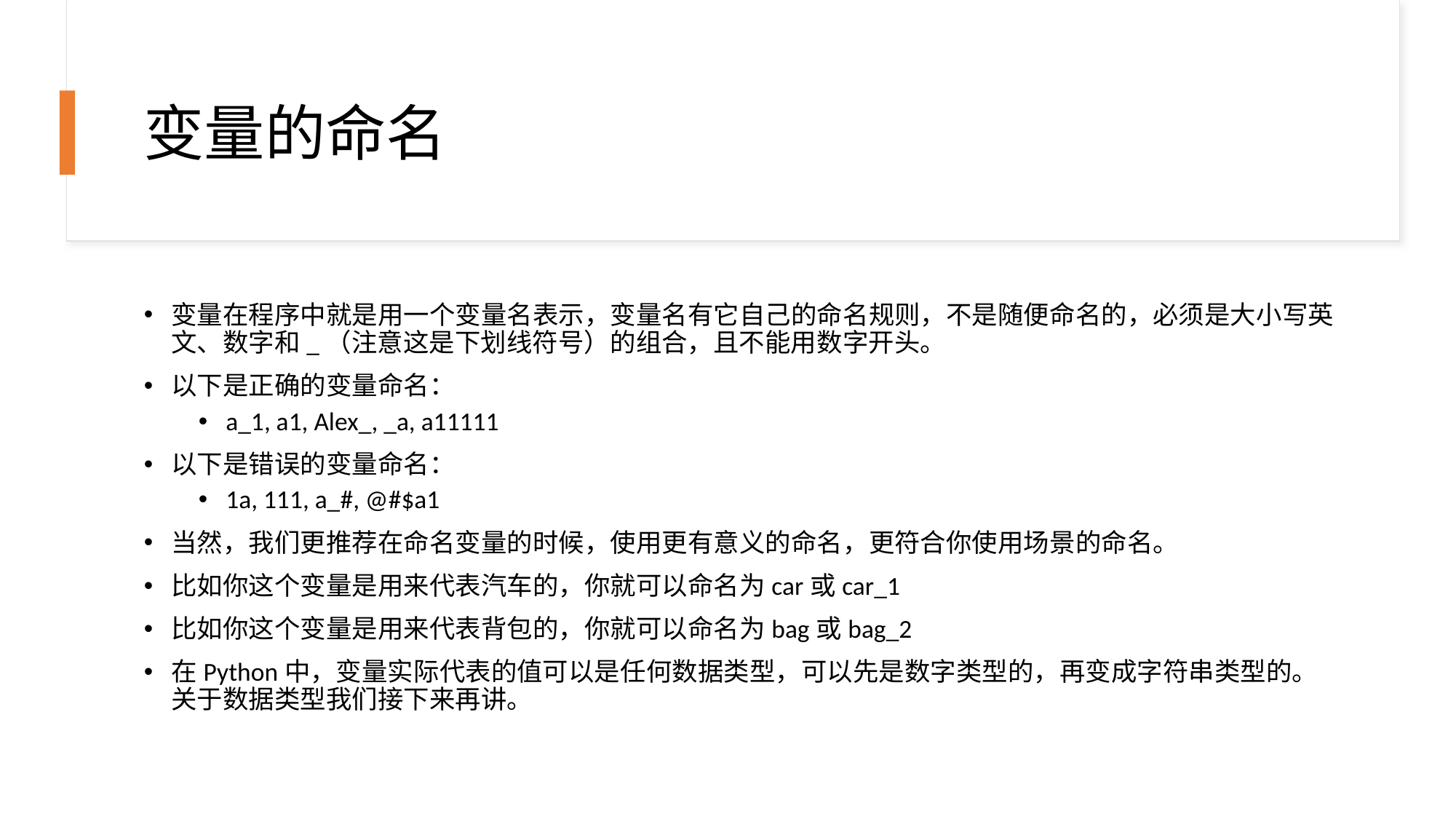

# 变量的命名

变量在程序中就是用一个变量名表示，变量名有它自己的命名规则，不是随便命名的，必须是大小写英文、数字和_（注意这是下划线符号）的组合，且不能用数字开头。
以下是正确的变量命名：
a_1, a1, Alex_, _a, a11111
以下是错误的变量命名：
1a, 111, a_#, @#$a1
当然，我们更推荐在命名变量的时候，使用更有意义的命名，更符合你使用场景的命名。
比如你这个变量是用来代表汽车的，你就可以命名为car或car_1
比如你这个变量是用来代表背包的，你就可以命名为bag或bag_2
在Python中，变量实际代表的值可以是任何数据类型，可以先是数字类型的，再变成字符串类型的。关于数据类型我们接下来再讲。